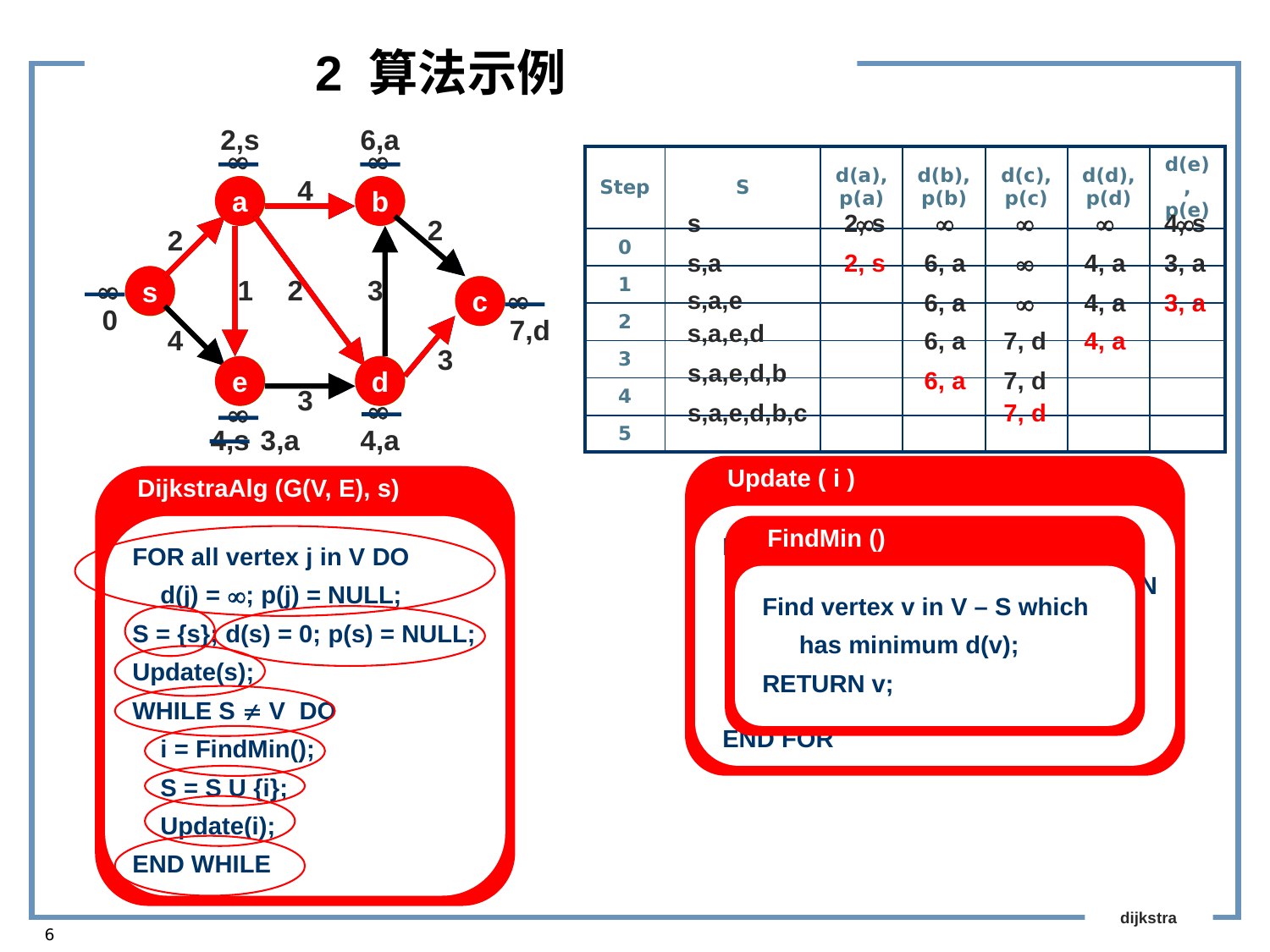

# 2 算法示例
2,s
6,a
∞
∞
| Step | S | d(a), p(a) | d(b), p(b) | d(c), p(c) | d(d), p(d) | d(e), p(e) |
| --- | --- | --- | --- | --- | --- | --- |
| 0 |  |  |  |  |  |  |
| 1 |  |  |  |  |  |  |
| 2 |  |  |  |  |  |  |
| 3 |  |  |  |  |  |  |
| 4 |  |  |  |  |  |  |
| 5 |  |  |  |  |  |  |

4
a
b

2
2

s
1
2
3
c

4

3
e
d
3

a
b

s
2, s
∞
∞
∞
∞
4, s
∞

s,a
2, s
6, a
∞
4, a
3, a
s
∞
c
∞
s,a,e
6, a
∞
4, a
3, a

0

7,d

s,a,e,d
6, a
7, d
4, a
e
d
s,a,e,d,b
6, a
7, d

∞
∞
s,a,e,d,b,c
7, d

4,s
3,a
4,a

Update ( i )

FOR each edge e incident to i DO
    IF e.weight + d(i) < d(e.head) THEN
        d(e.head) = e.weight + d(i);
        p(e.head) = i;
    END IF
END FOR

DijkstraAlg (G(V, E), s)

FOR all vertex j in V DO
    d(j) = ∞; p(j) = NULL;
S = {s}; d(s) = 0; p(s) = NULL;
Update(s);
WHILE S ≠ V  DO
    i = FindMin();
    S = S U {i};
    Update(i);
END WHILE

FindMin ()

Find vertex v in V – S which has minimum d(v);
RETURN v;

dijkstra
6